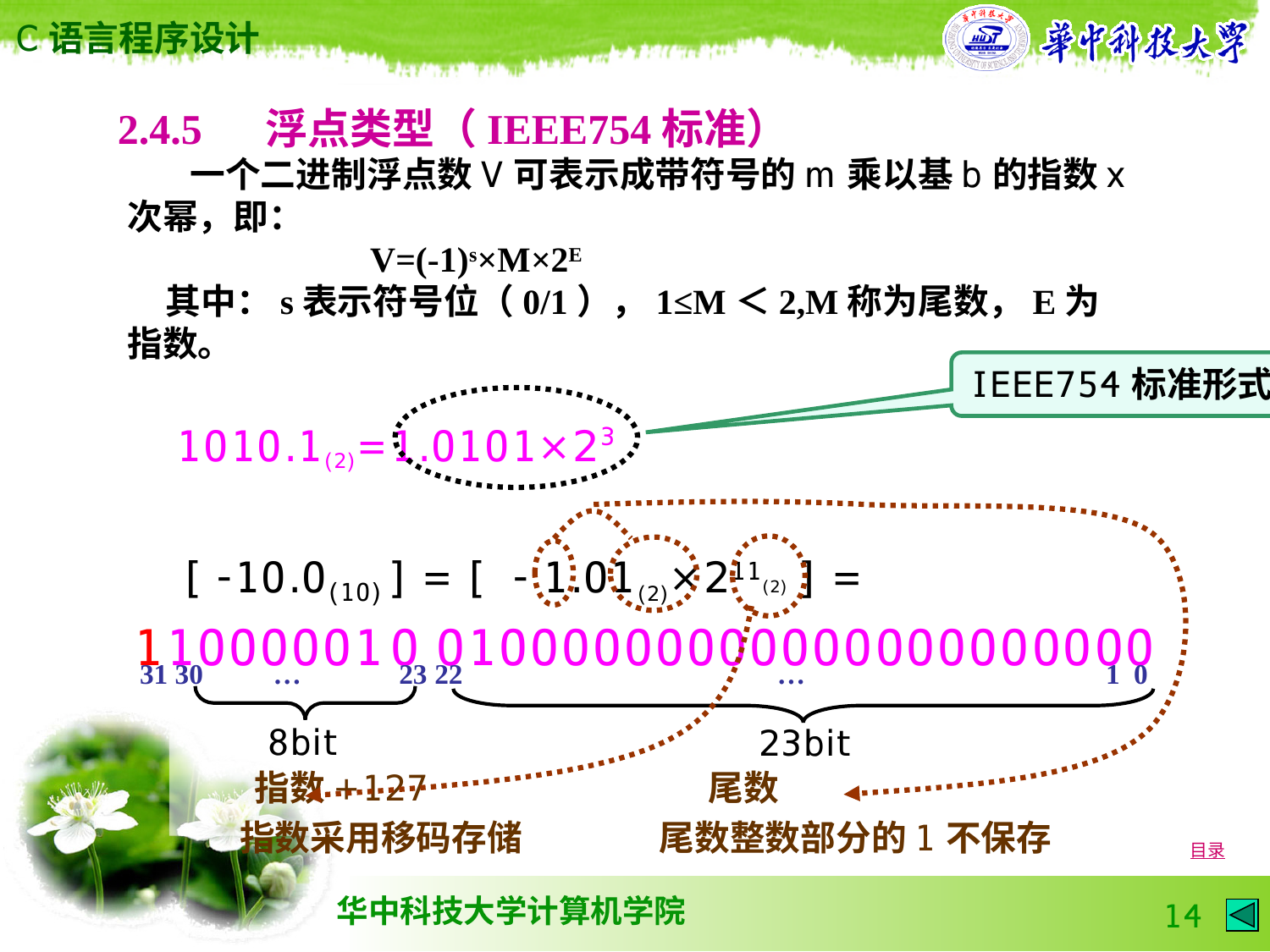

2.4.5 　浮点类型（IEEE754标准）
  一个二进制浮点数V可表示成带符号的m乘以基b的指数x次幂，即：
                       V=(-1)s×M×2E
其中：s表示符号位（0/1），1≤M＜2,M称为尾数，E为指数。
IEEE754标准形式

1010.1(2)=1.0101×23

      [ -10.0(10) ] = [  - 1.01(2)×211(2) ] =
  11000001 0 01000000000000000000000
31 30          …              23 22                                             …                                           1  0

8bit
23bit
        指数+127                          尾数
     指数采用移码存储                 尾数整数部分的1不保存
目录
14